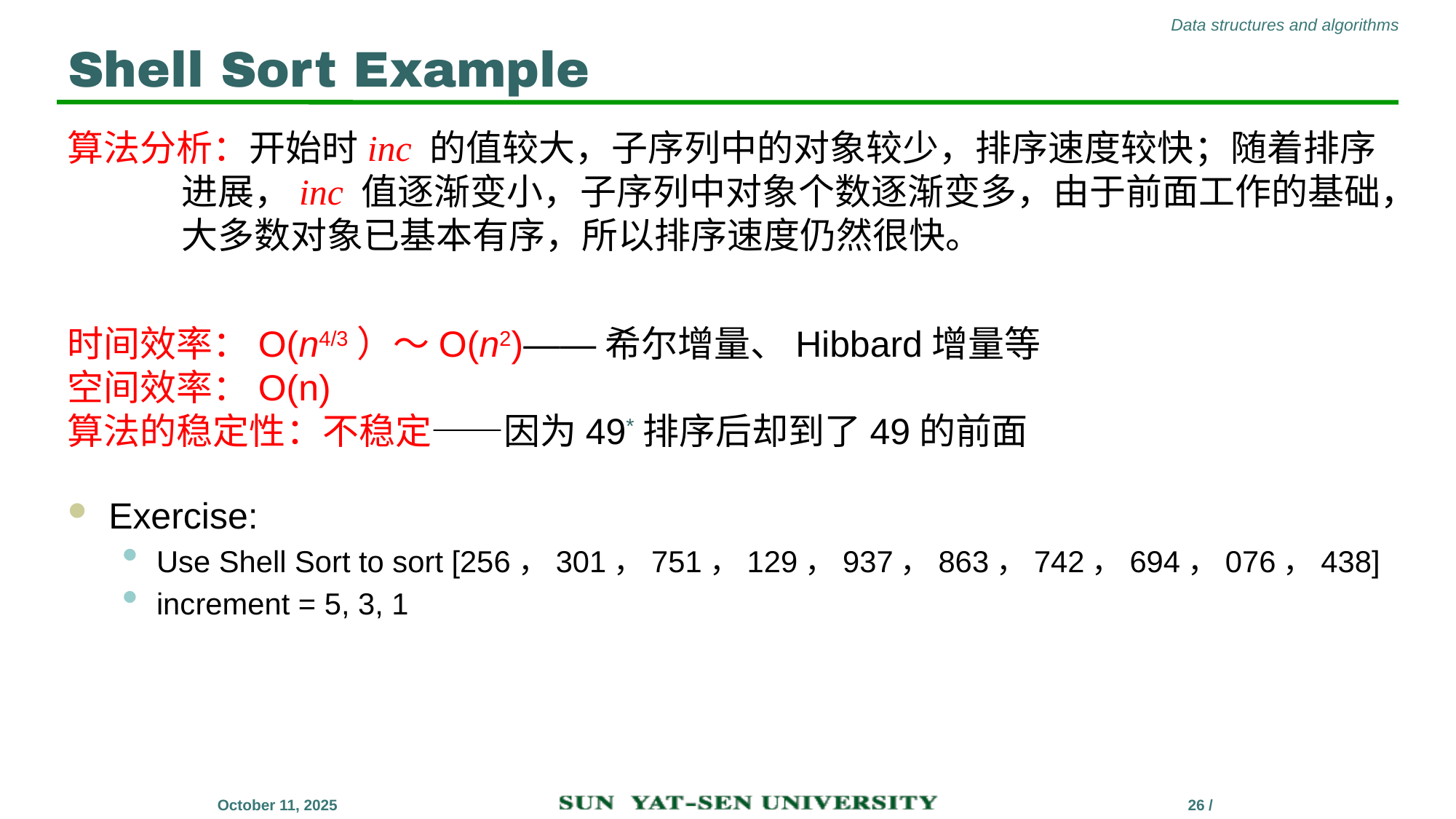

# Shell Sort Example
算法分析：开始时inc 的值较大，子序列中的对象较少，排序速度较快；随着排序进展，inc 值逐渐变小，子序列中对象个数逐渐变多，由于前面工作的基础，大多数对象已基本有序，所以排序速度仍然很快。
时间效率：O(n4/3）～O(n2)——希尔增量、Hibbard增量等
空间效率：O(n)
算法的稳定性：不稳定——因为49*排序后却到了49的前面
Exercise:
Use Shell Sort to sort [256，301，751，129，937，863，742，694，076，438]
increment = 5, 3, 1